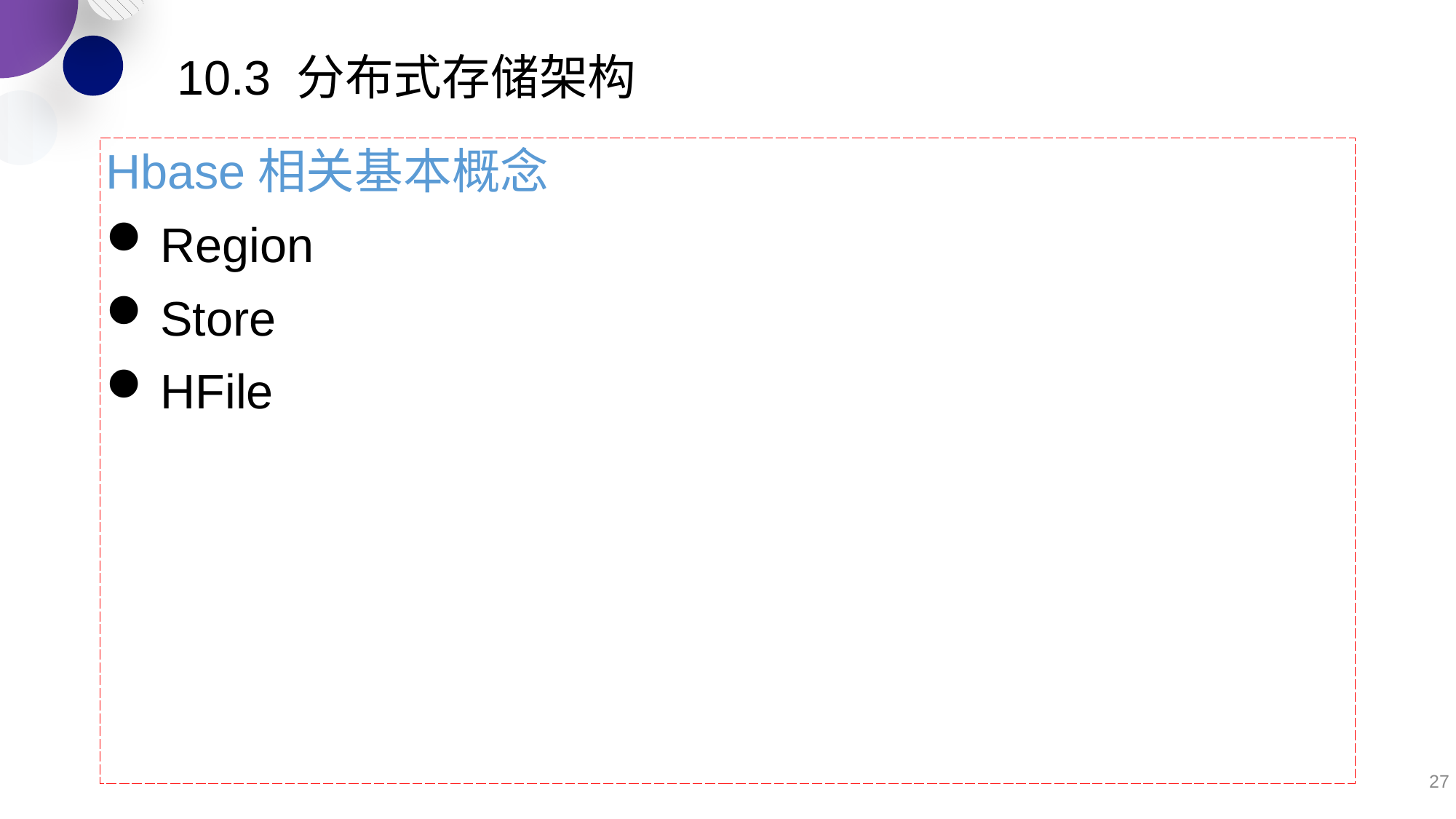

# 10.3 分布式存储架构
Hbase相关基本概念
Region
Store
HFile

27